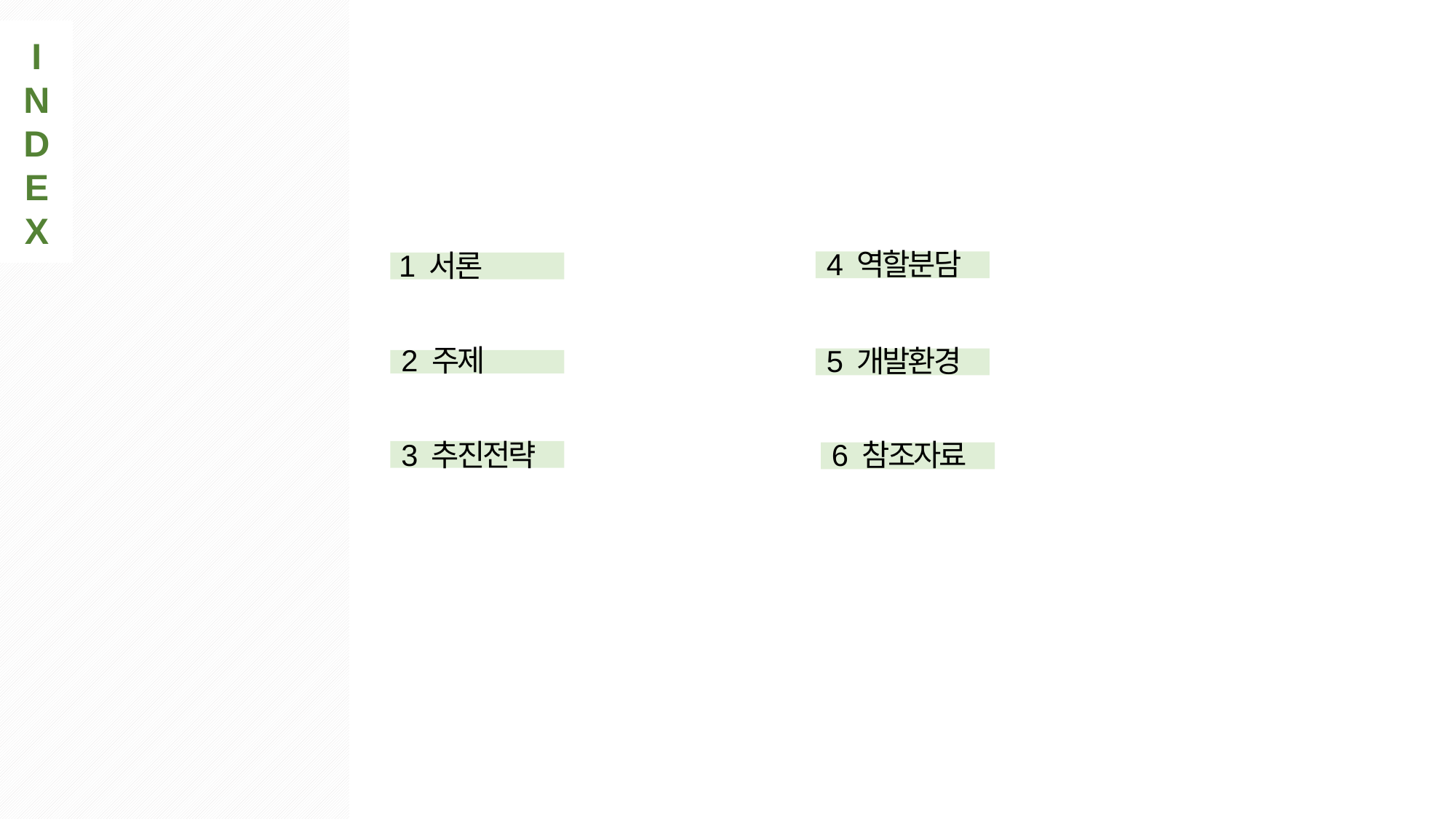

I
N
D
E
X
4 역할분담
1 서론

2 주제
5 개발환경

3 추진전략
6 참조자료